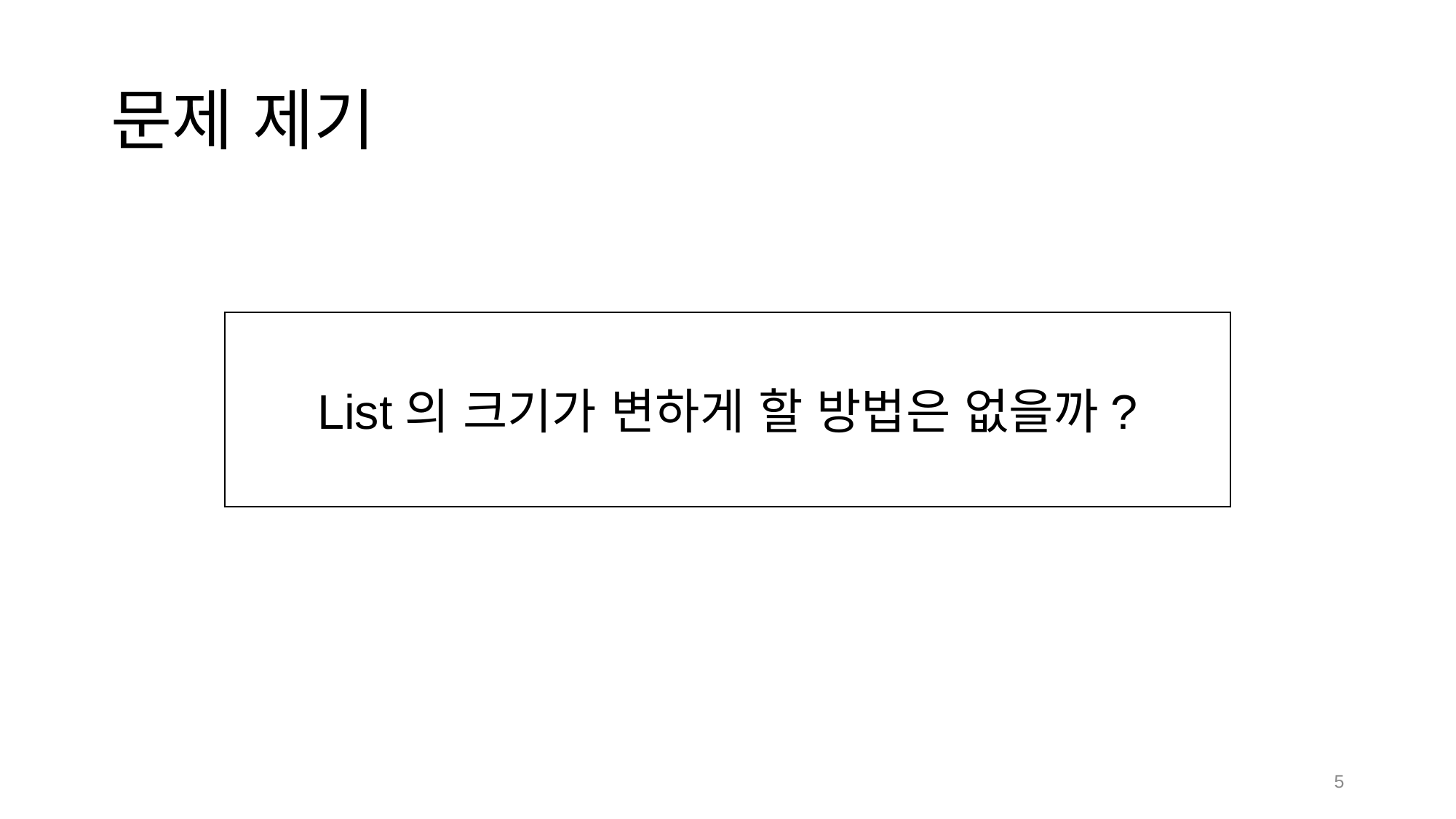

# 문제 제기
List의 크기가 변하게 할 방법은 없을까?
5